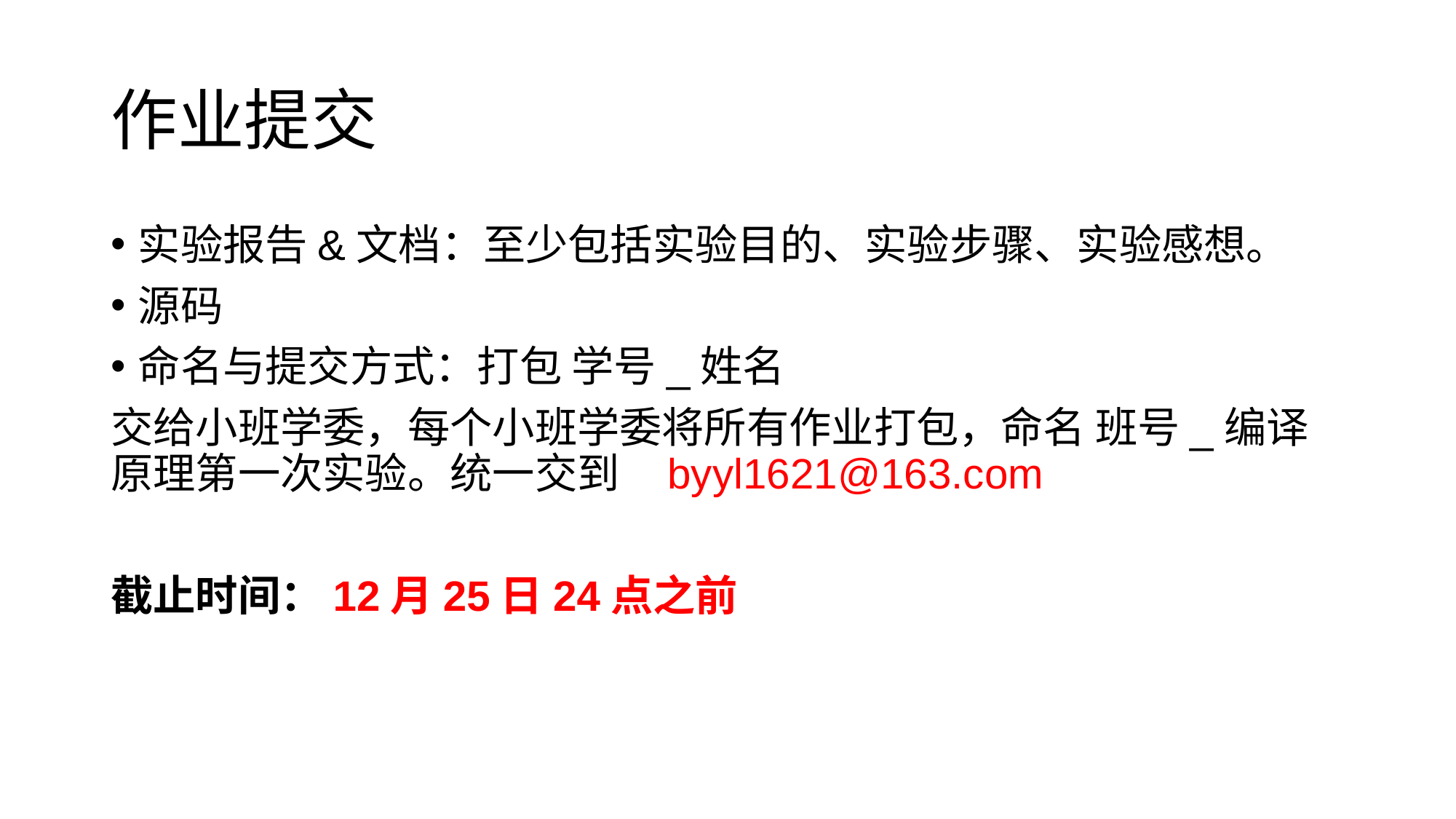

# 作业提交
实验报告&文档：至少包括实验目的、实验步骤、实验感想。
源码
命名与提交方式：打包 学号_姓名
交给小班学委，每个小班学委将所有作业打包，命名 班号_编译原理第一次实验。统一交到    byyl1621@163.com

截止时间：12月25日24点之前